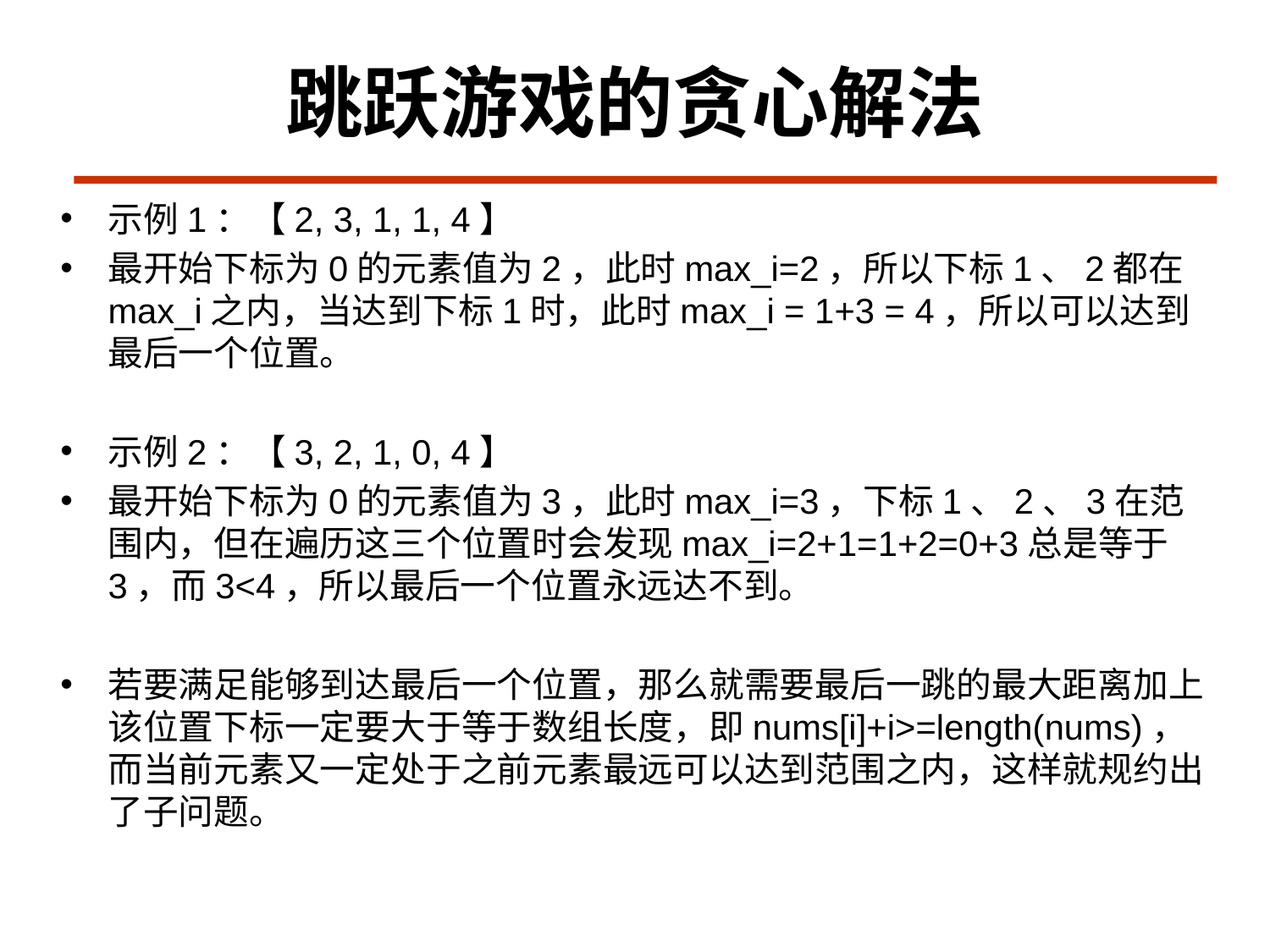

# 跳跃游戏的贪心解法
示例1：【2, 3, 1, 1, 4】
最开始下标为0的元素值为2，此时max_i=2，所以下标1、2都在max_i之内，当达到下标1时，此时max_i = 1+3 = 4，所以可以达到最后一个位置。

示例2：【3, 2, 1, 0, 4】
最开始下标为0的元素值为3，此时max_i=3，下标1、2、3在范围内，但在遍历这三个位置时会发现max_i=2+1=1+2=0+3总是等于3，而3<4，所以最后一个位置永远达不到。

若要满足能够到达最后一个位置，那么就需要最后一跳的最大距离加上该位置下标一定要大于等于数组长度，即nums[i]+i>=length(nums)，而当前元素又一定处于之前元素最远可以达到范围之内，这样就规约出了子问题。